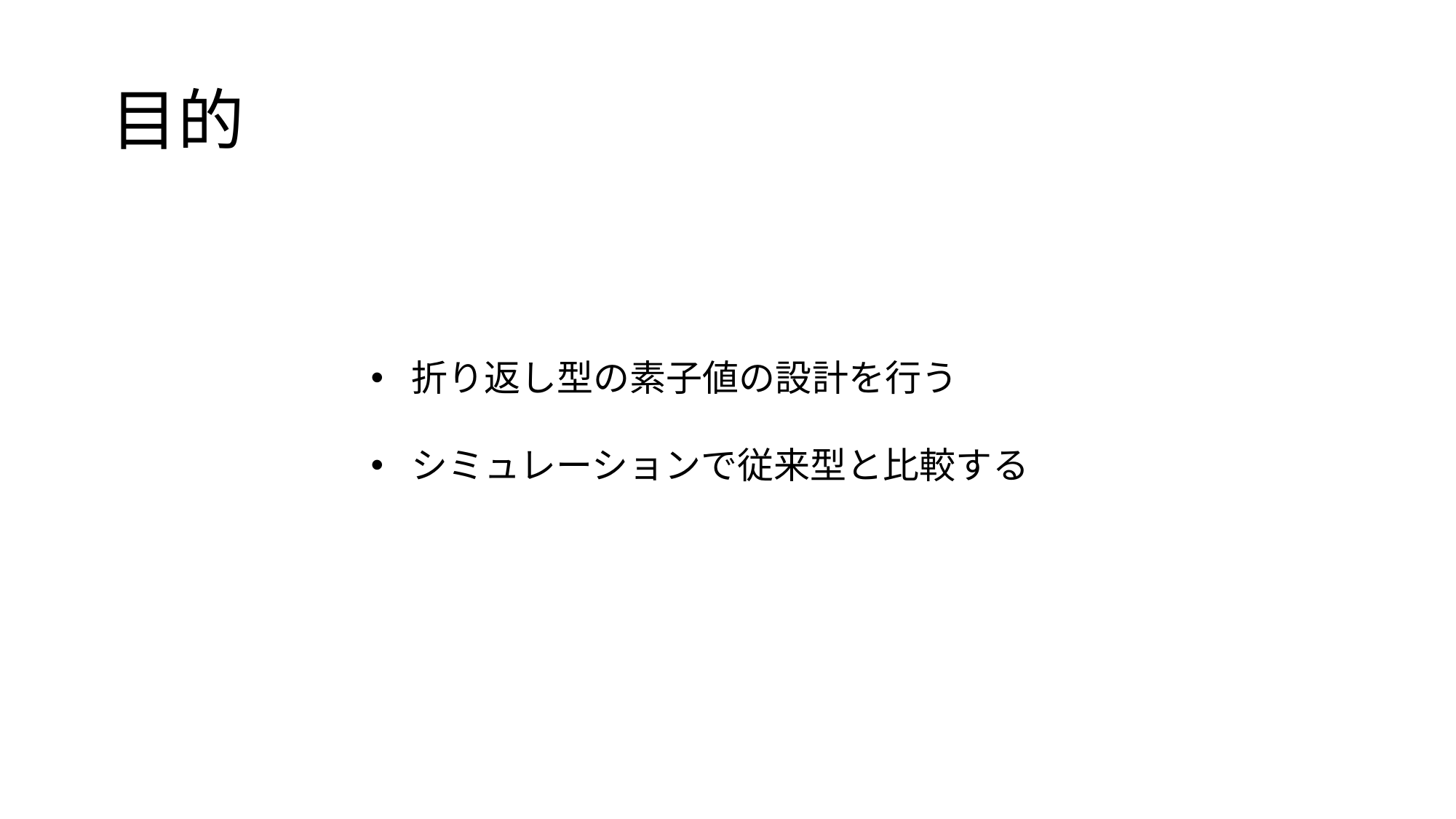

# 目的
折り返し型の素子値の設計を行う

シミュレーションで従来型と比較する